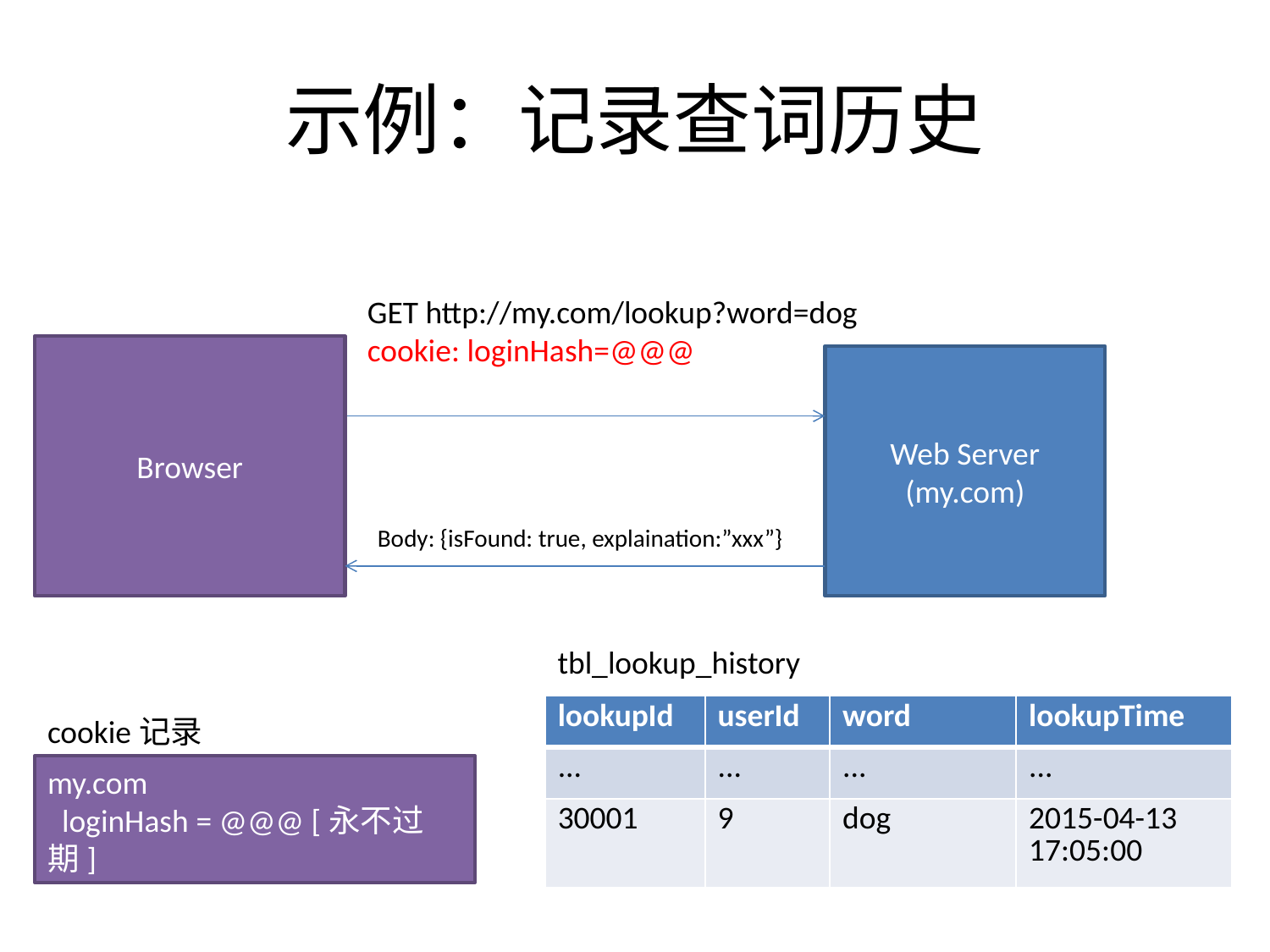

# 示例：记录查词历史
GET http://my.com/lookup?word=dog
cookie: loginHash=@@@
Browser
Web Server
(my.com)
Body: {isFound: true, explaination:”xxx”}
tbl_lookup_history
| lookupId | userId | word | lookupTime |
| --- | --- | --- | --- |
| ... | ... | ... | ... |
| 30001 | 9 | dog | 2015-04-13 17:05:00 |
cookie记录
my.com
  loginHash = @@@ [永不过期]